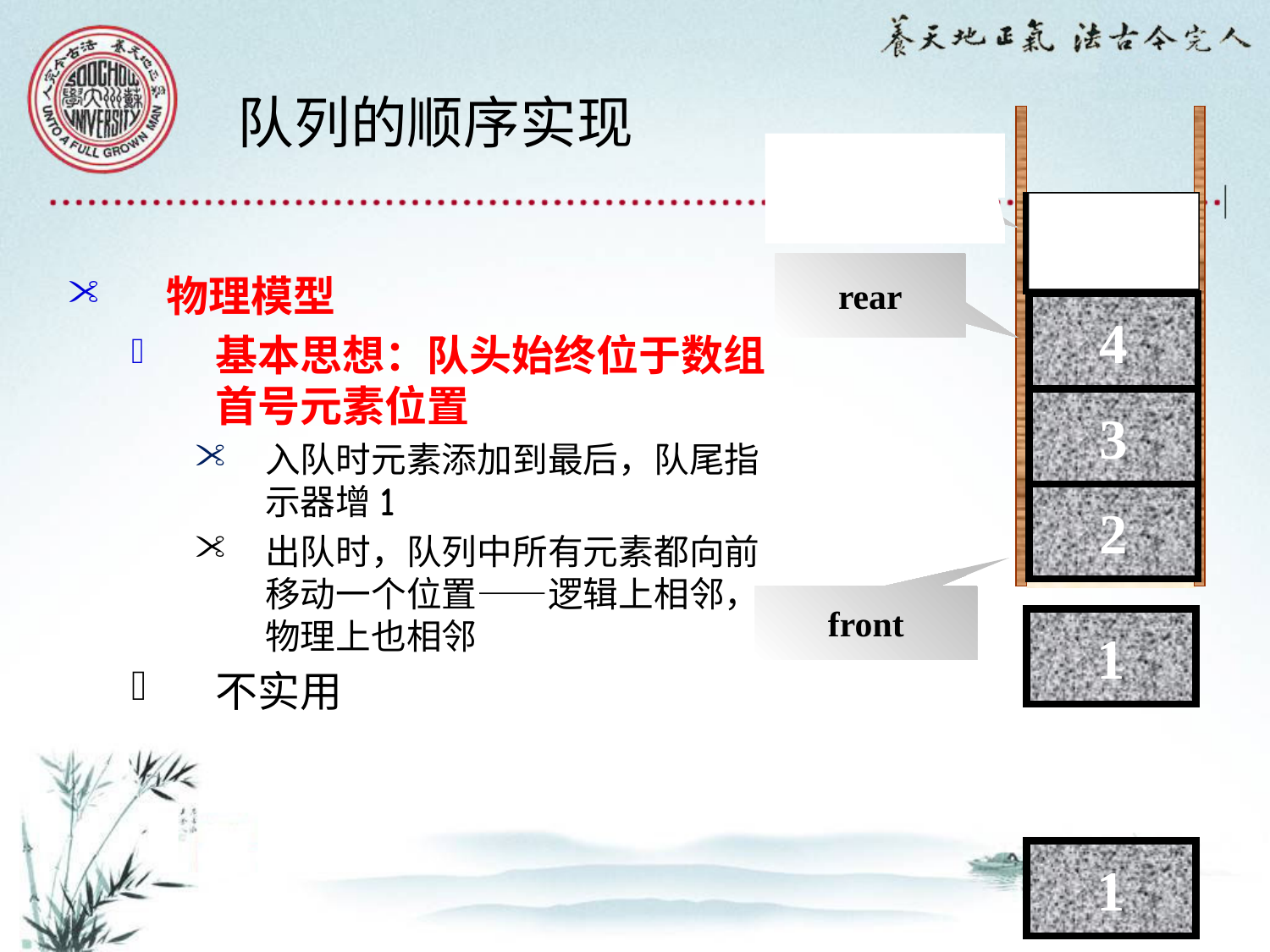

# 队列的顺序实现

rear
4

4
物理模型
基本思想：队头始终位于数组首号元素位置
入队时元素添加到最后，队尾指示器增1
出队时，队列中所有元素都向前移动一个位置——逻辑上相邻，物理上也相邻
不实用

rear
3
4
2
3
1

2
front
1
1